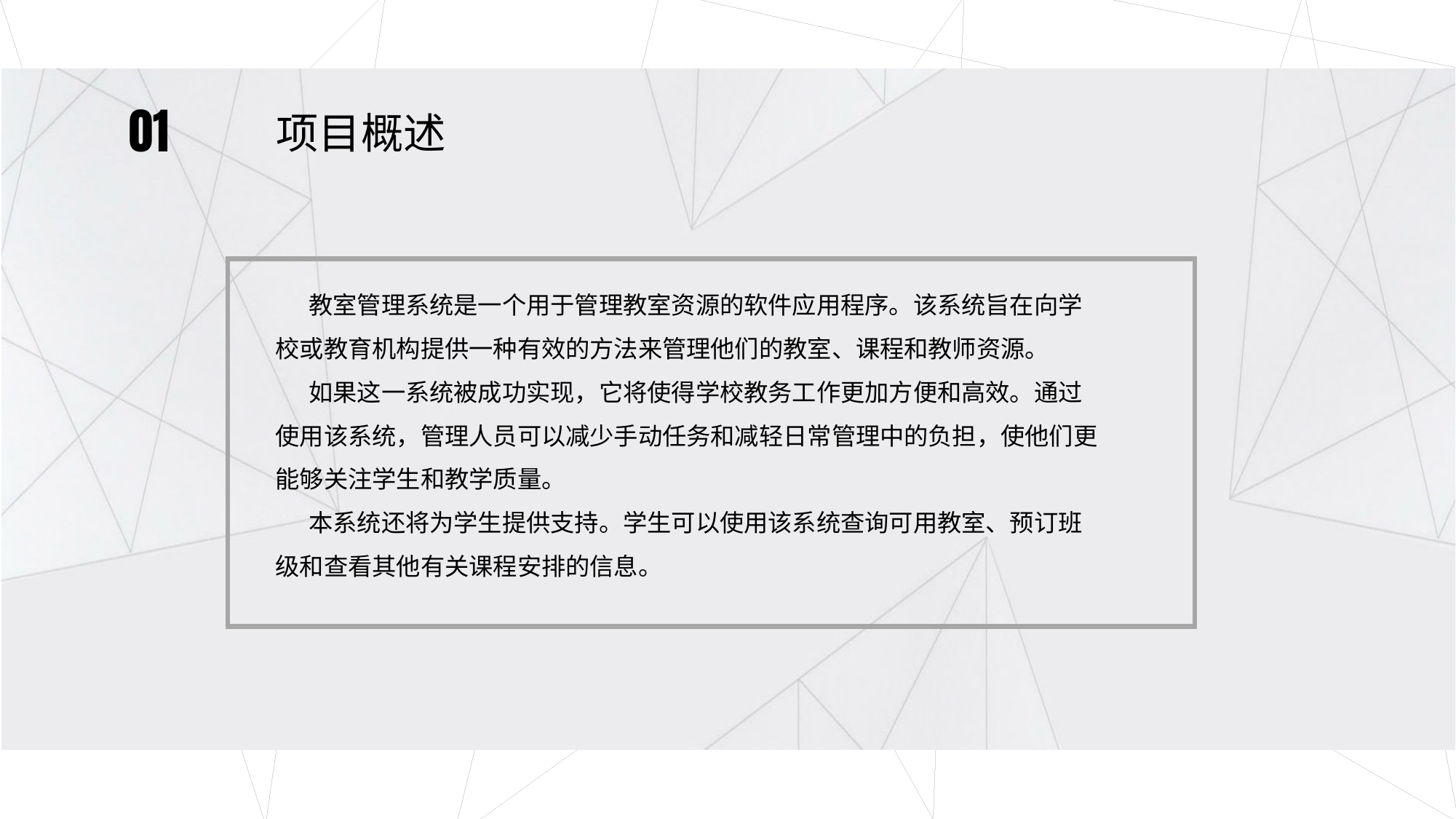

01
项目概述

     教室管理系统是一个用于管理教室资源的软件应用程序。该系统旨在向学校或教育机构提供一种有效的方法来管理他们的教室、课程和教师资源。
     如果这一系统被成功实现，它将使得学校教务工作更加方便和高效。通过使用该系统，管理人员可以减少手动任务和减轻日常管理中的负担，使他们更能够关注学生和教学质量。
     本系统还将为学生提供支持。学生可以使用该系统查询可用教室、预订班级和查看其他有关课程安排的信息。